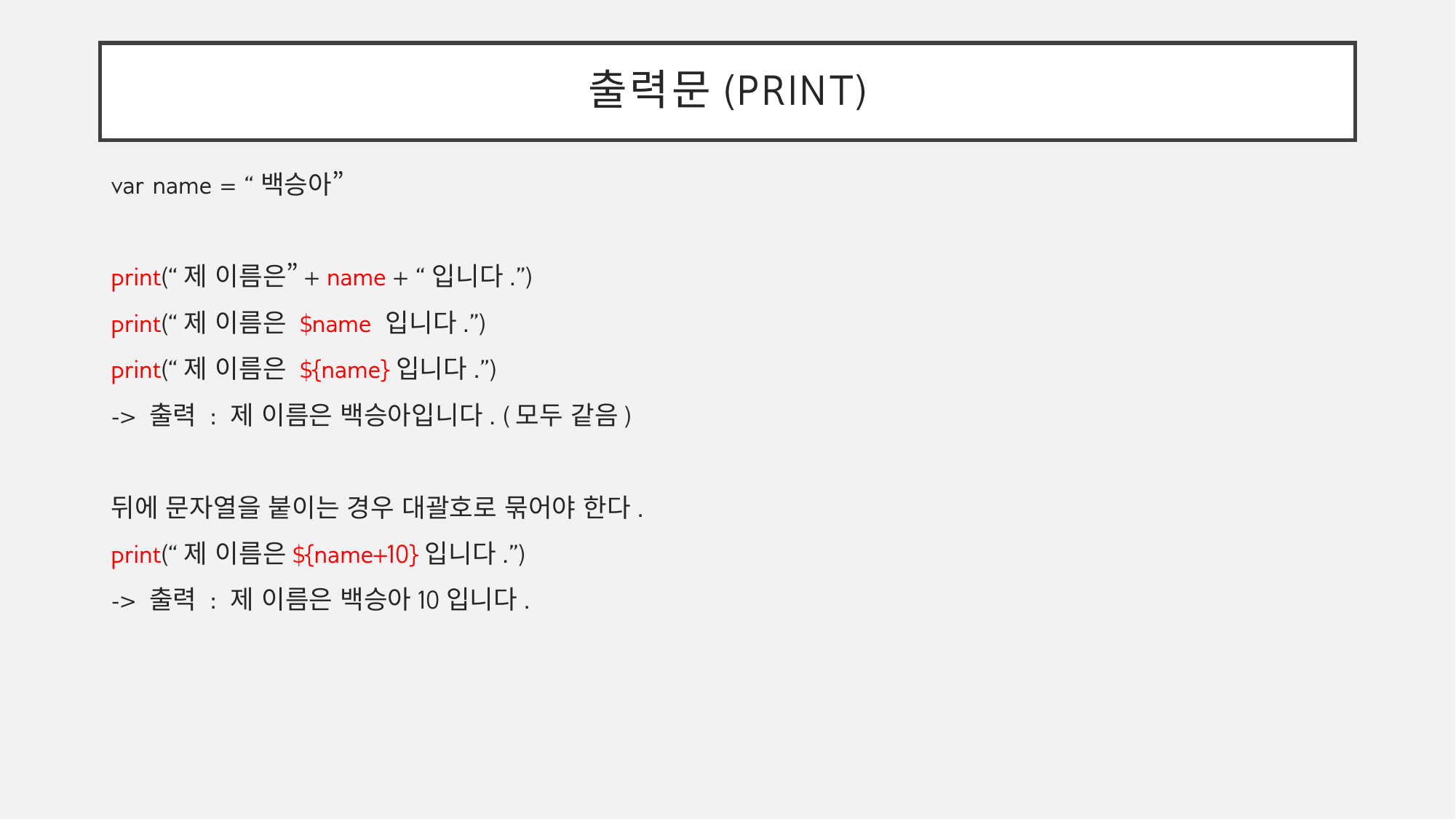

# 출력문(print)
var name = “백승아”

print(“제 이름은”+ name + “입니다.”)
print(“제 이름은 $name 입니다.”)
print(“제 이름은 ${name}입니다.”)
-> 출력 : 제 이름은 백승아입니다. (모두 같음)

뒤에 문자열을 붙이는 경우 대괄호로 묶어야 한다.
print(“제 이름은${name+10}입니다.”)
-> 출력 : 제 이름은 백승아10입니다.